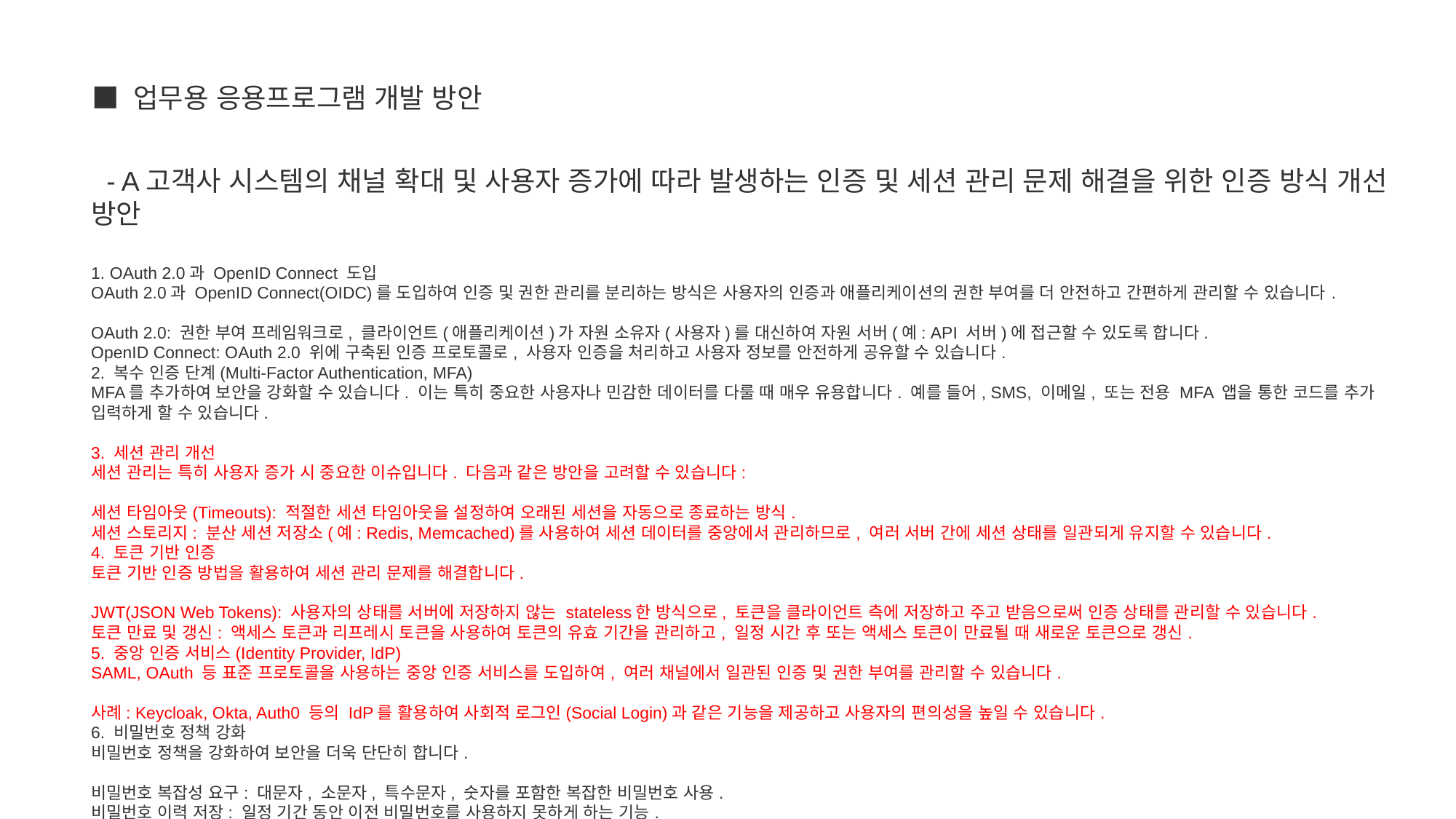

■ 업무용 응용프로그램 개발 방안
  - A고객사 시스템의 채널 확대 및 사용자 증가에 따라 발생하는 인증 및 세션 관리 문제 해결을 위한 인증 방식 개선 방안

1. OAuth 2.0과 OpenID Connect 도입
OAuth 2.0과 OpenID Connect(OIDC)를 도입하여 인증 및 권한 관리를 분리하는 방식은 사용자의 인증과 애플리케이션의 권한 부여를 더 안전하고 간편하게 관리할 수 있습니다.
OAuth 2.0: 권한 부여 프레임워크로, 클라이언트(애플리케이션)가 자원 소유자(사용자)를 대신하여 자원 서버(예: API 서버)에 접근할 수 있도록 합니다.
OpenID Connect: OAuth 2.0 위에 구축된 인증 프로토콜로, 사용자 인증을 처리하고 사용자 정보를 안전하게 공유할 수 있습니다.
2. 복수 인증 단계(Multi-Factor Authentication, MFA)
MFA를 추가하여 보안을 강화할 수 있습니다. 이는 특히 중요한 사용자나 민감한 데이터를 다룰 때 매우 유용합니다. 예를 들어, SMS, 이메일, 또는 전용 MFA 앱을 통한 코드를 추가 입력하게 할 수 있습니다.
3. 세션 관리 개선
세션 관리는 특히 사용자 증가 시 중요한 이슈입니다. 다음과 같은 방안을 고려할 수 있습니다:
세션 타임아웃(Timeouts): 적절한 세션 타임아웃을 설정하여 오래된 세션을 자동으로 종료하는 방식.
세션 스토리지: 분산 세션 저장소(예: Redis, Memcached)를 사용하여 세션 데이터를 중앙에서 관리하므로, 여러 서버 간에 세션 상태를 일관되게 유지할 수 있습니다.
4. 토큰 기반 인증
토큰 기반 인증 방법을 활용하여 세션 관리 문제를 해결합니다.
JWT(JSON Web Tokens): 사용자의 상태를 서버에 저장하지 않는 stateless한 방식으로, 토큰을 클라이언트 측에 저장하고 주고 받음으로써 인증 상태를 관리할 수 있습니다.
토큰 만료 및 갱신: 액세스 토큰과 리프레시 토큰을 사용하여 토큰의 유효 기간을 관리하고, 일정 시간 후 또는 액세스 토큰이 만료될 때 새로운 토큰으로 갱신.
5. 중앙 인증 서비스(Identity Provider, IdP)
SAML, OAuth 등 표준 프로토콜을 사용하는 중앙 인증 서비스를 도입하여, 여러 채널에서 일관된 인증 및 권한 부여를 관리할 수 있습니다.
사례: Keycloak, Okta, Auth0 등의 IdP를 활용하여 사회적 로그인(Social Login)과 같은 기능을 제공하고 사용자의 편의성을 높일 수 있습니다.
6. 비밀번호 정책 강화
비밀번호 정책을 강화하여 보안을 더욱 단단히 합니다.

비밀번호 복잡성 요구: 대문자, 소문자, 특수문자, 숫자를 포함한 복잡한 비밀번호 사용.
비밀번호 이력 저장: 일정 기간 동안 이전 비밀번호를 사용하지 못하게 하는 기능.

7. 모니터링 및 로깅
실시간 모니터링: 로그인 시도, 실패, 비정상적인 세션 행동 등을 모니터링하여 빠르게 대응.
로깅 및 알림: 중요한 인증 및 세션 이벤트를 로깅하여 이슈가 발생할 시 알림을 받을 수 있게 설정.
이러한 방안들은 각각의 장점을 고려하여 최적의 조합으로 사용할 수 있습니다. 특히, 사용자 편의성과 보안의 균형을 맞추는 것이 중요합니다.

사용자 인증
1. 사용자 인증(Authentication)과 권한 부여(Authorization)에 대한 이해
https://velog.io/@m_jae/Here-we-go
다중 서버환경에서의 세션 불일치 문제와 해결방법
세션관리
https://velog.io/@ddangle/%EB%8B%A4%EC%A4%91-%EC%84%9C%EB%B2%84%ED%99%98%EA%B2%BD%EC%97%90%EC%84%9C%EC%9D%98-%EC%84%B8%EC%85%98-%EB%B6%88%EC%9D%BC%EC%B9%98-%EB%AC%B8%EC%A0%9C%EC%99%80-%ED%95%B4%EA%B2%B0%EB%B0%A9%EB%B2%95